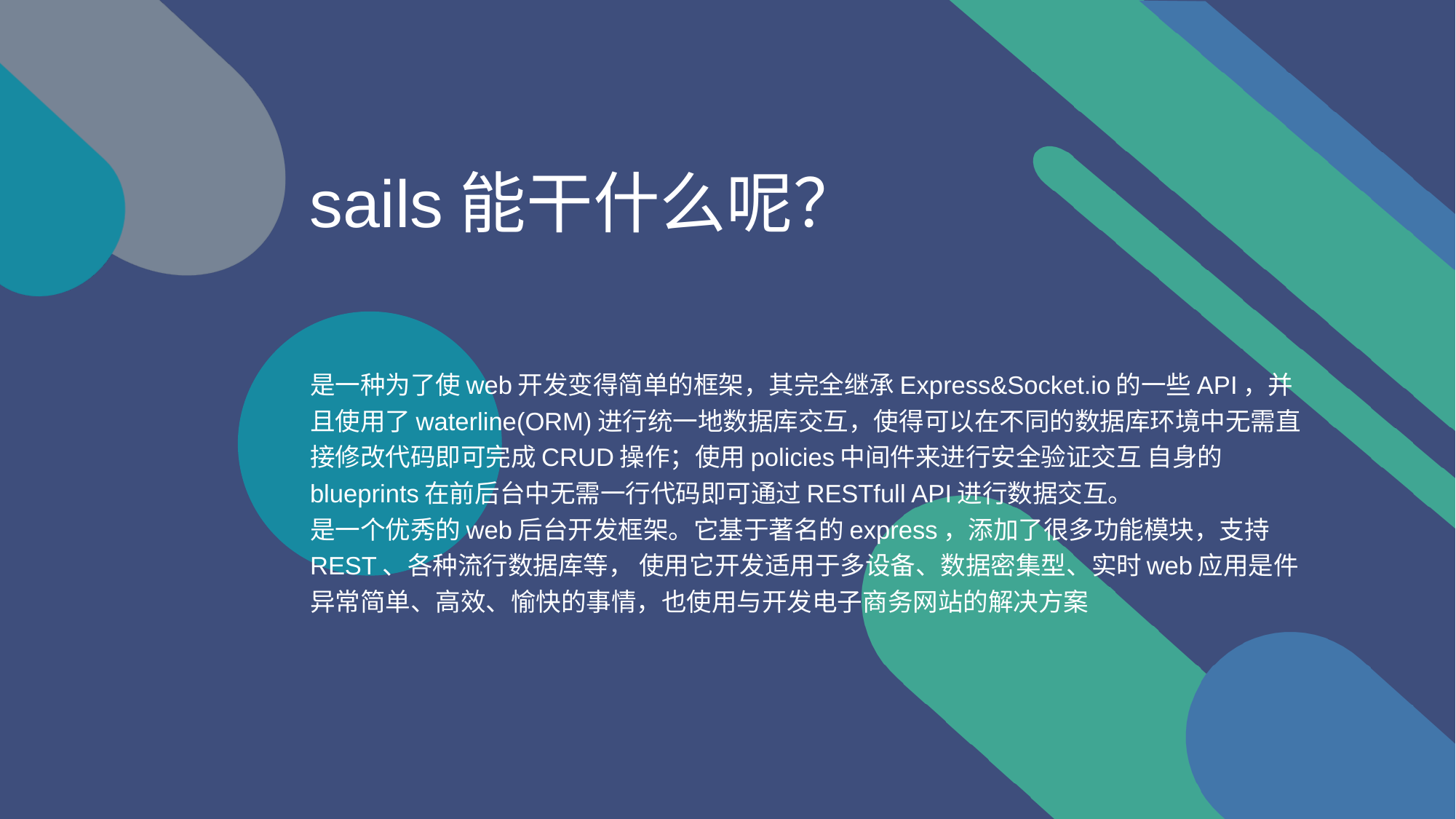

# sails能干什么呢？
是一种为了使web开发变得简单的框架，其完全继承Express&Socket.io的一些API，并且使用了waterline(ORM)进行统一地数据库交互，使得可以在不同的数据库环境中无需直接修改代码即可完成CRUD操作；使用policies中间件来进行安全验证交互 自身的blueprints在前后台中无需一行代码即可通过RESTfull API进行数据交互。
是一个优秀的web后台开发框架。它基于著名的express，添加了很多功能模块，支持REST、各种流行数据库等， 使用它开发适用于多设备、数据密集型、实时web应用是件异常简单、高效、愉快的事情，也使用与开发电子商务网站的解决方案